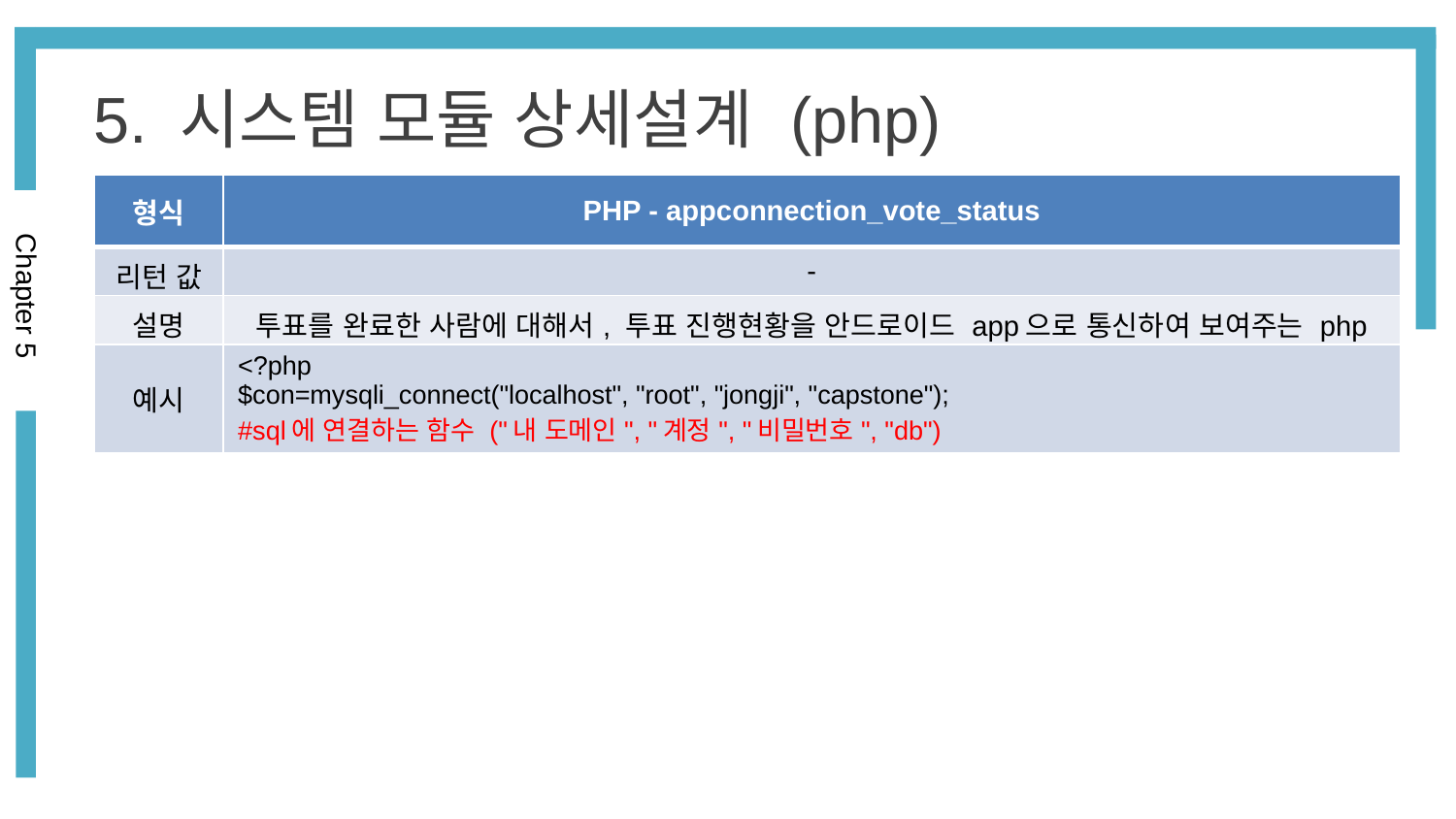

5. 시스템 모듈 상세설계 (php)

| 형식 | PHP - appconnection\_vote\_status |
| --- | --- |
| 리턴 값 | - |
| 설명 | 투표를 완료한 사람에 대해서, 투표 진행현황을 안드로이드 app으로 통신하여 보여주는 php |
| 예시 | <?php $con=mysqli\_connect("localhost", "root", "jongji", "capstone"); #sql에 연결하는 함수 ("내 도메인", "계정", "비밀번호", "db") |
Chapter 5